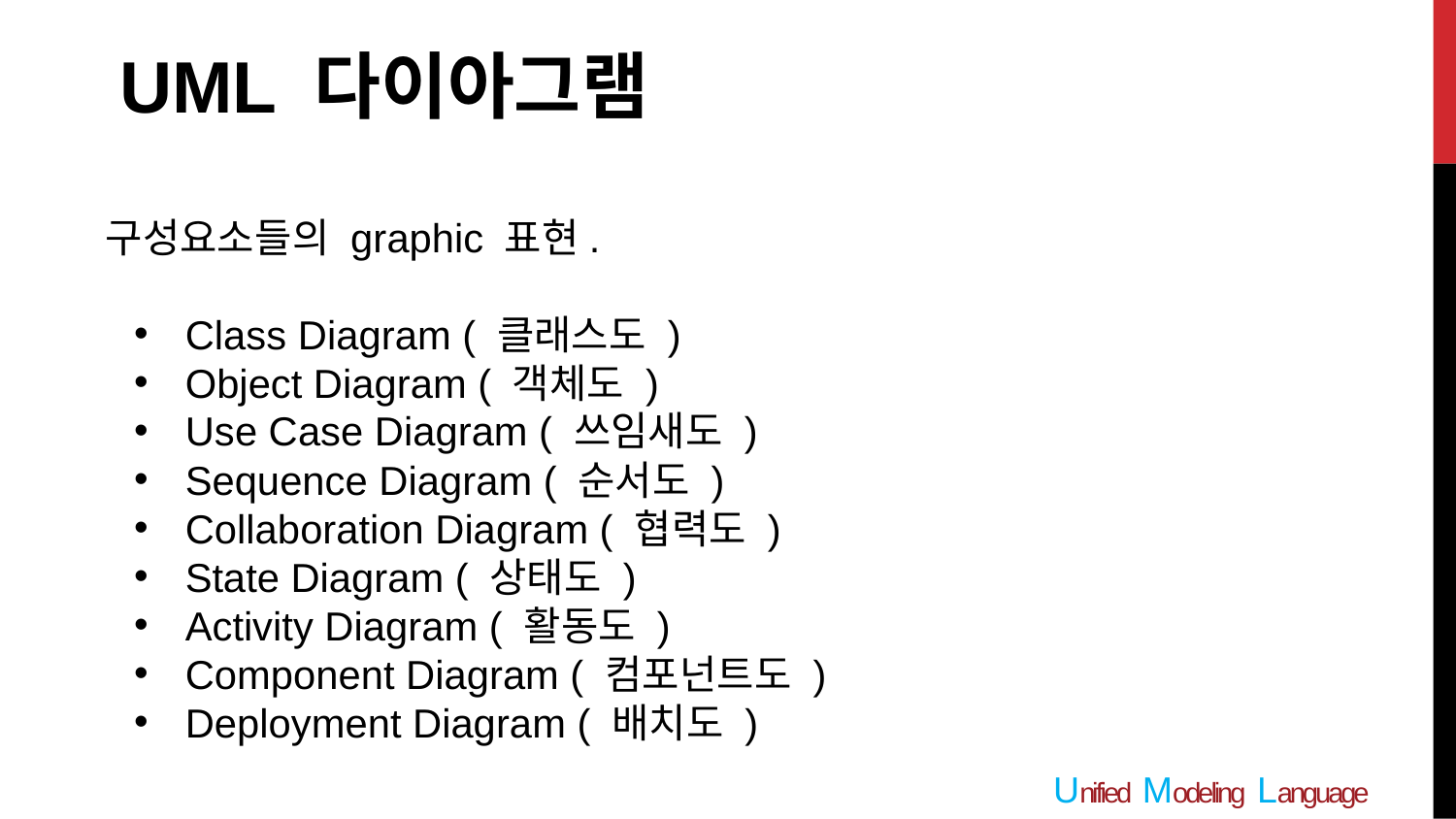

UML 다이아그램
구성요소들의 graphic 표현.

  Class Diagram ( 클래스도 )
  Object Diagram ( 객체도 )
  Use Case Diagram ( 쓰임새도 )
  Sequence Diagram ( 순서도 )
  Collaboration Diagram ( 협력도 )
  State Diagram ( 상태도 )
  Activity Diagram ( 활동도 )
  Component Diagram ( 컴포넌트도 )
  Deployment Diagram ( 배치도 )